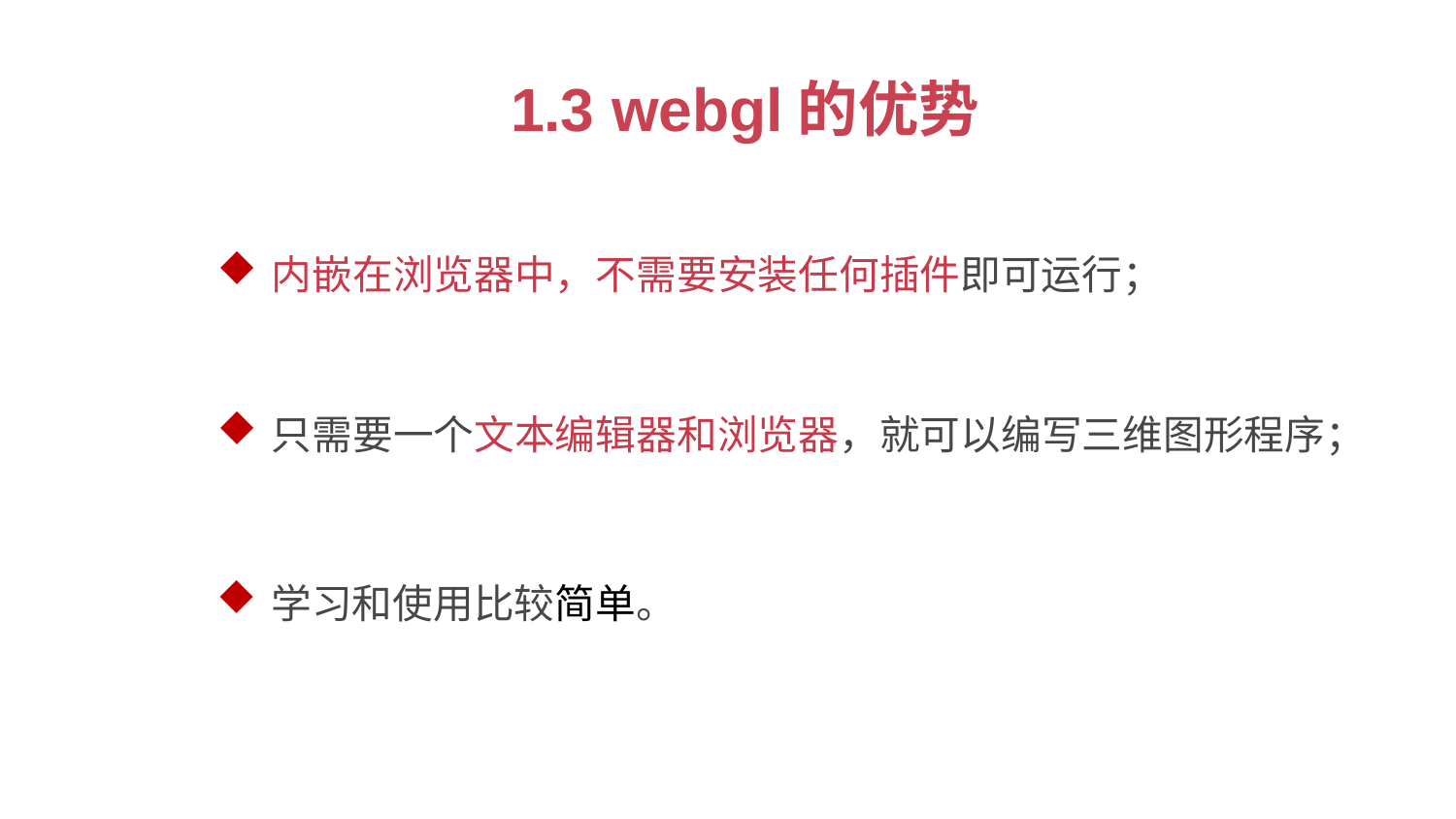

1.3 webgl的优势
内嵌在浏览器中，不需要安装任何插件即可运⾏；
只需要⼀个⽂本编辑器和浏览器，就可以编写三维图形程序；
学习和使用比较简单。